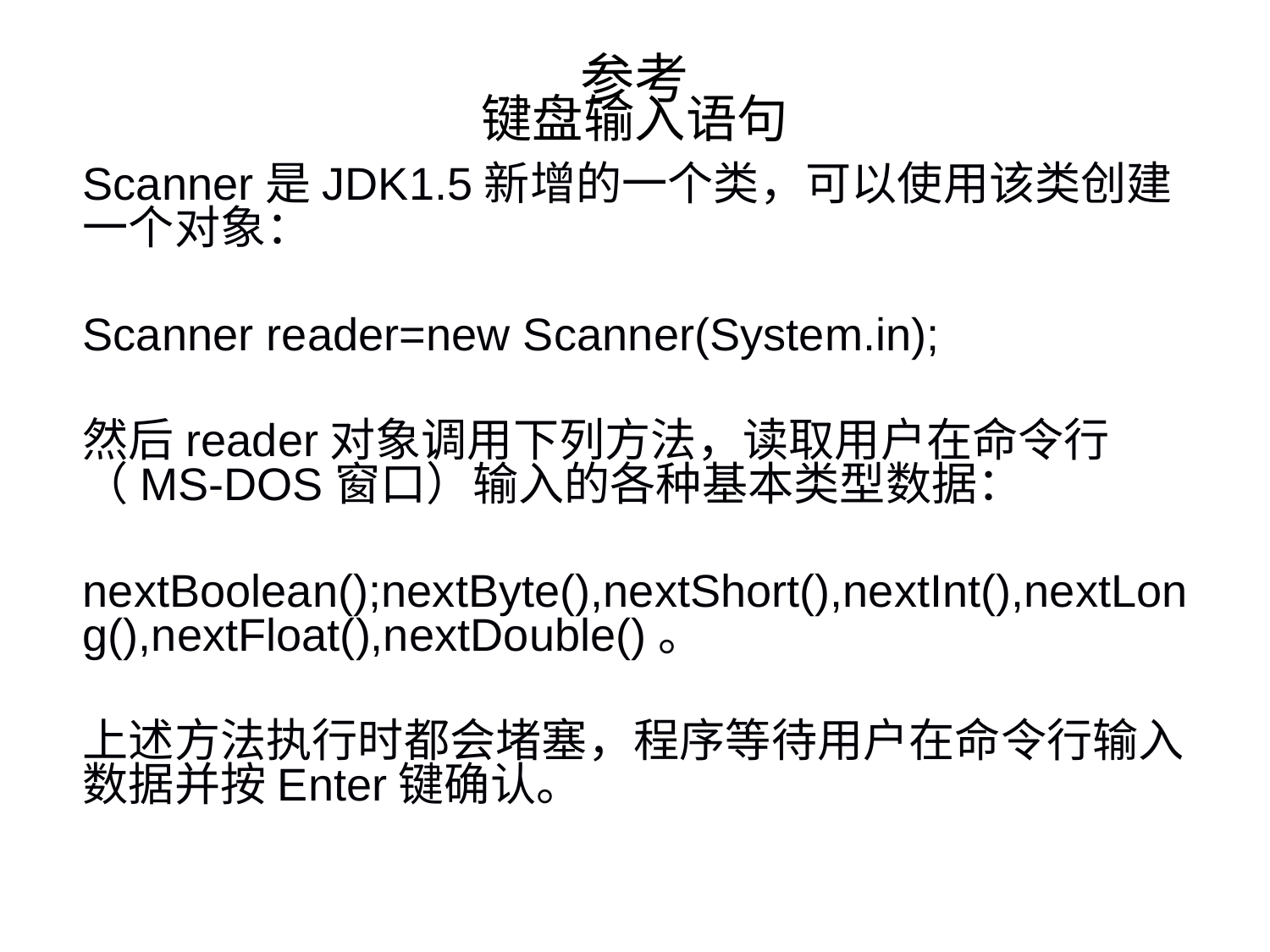

# 键盘输入语句
参考
Scanner是JDK1.5新增的一个类，可以使用该类创建一个对象：

Scanner reader=new Scanner(System.in);

然后reader对象调用下列方法，读取用户在命令行（MS-DOS窗口）输入的各种基本类型数据：

nextBoolean();nextByte(),nextShort(),nextInt(),nextLong(),nextFloat(),nextDouble()。

上述方法执行时都会堵塞，程序等待用户在命令行输入数据并按Enter键确认。